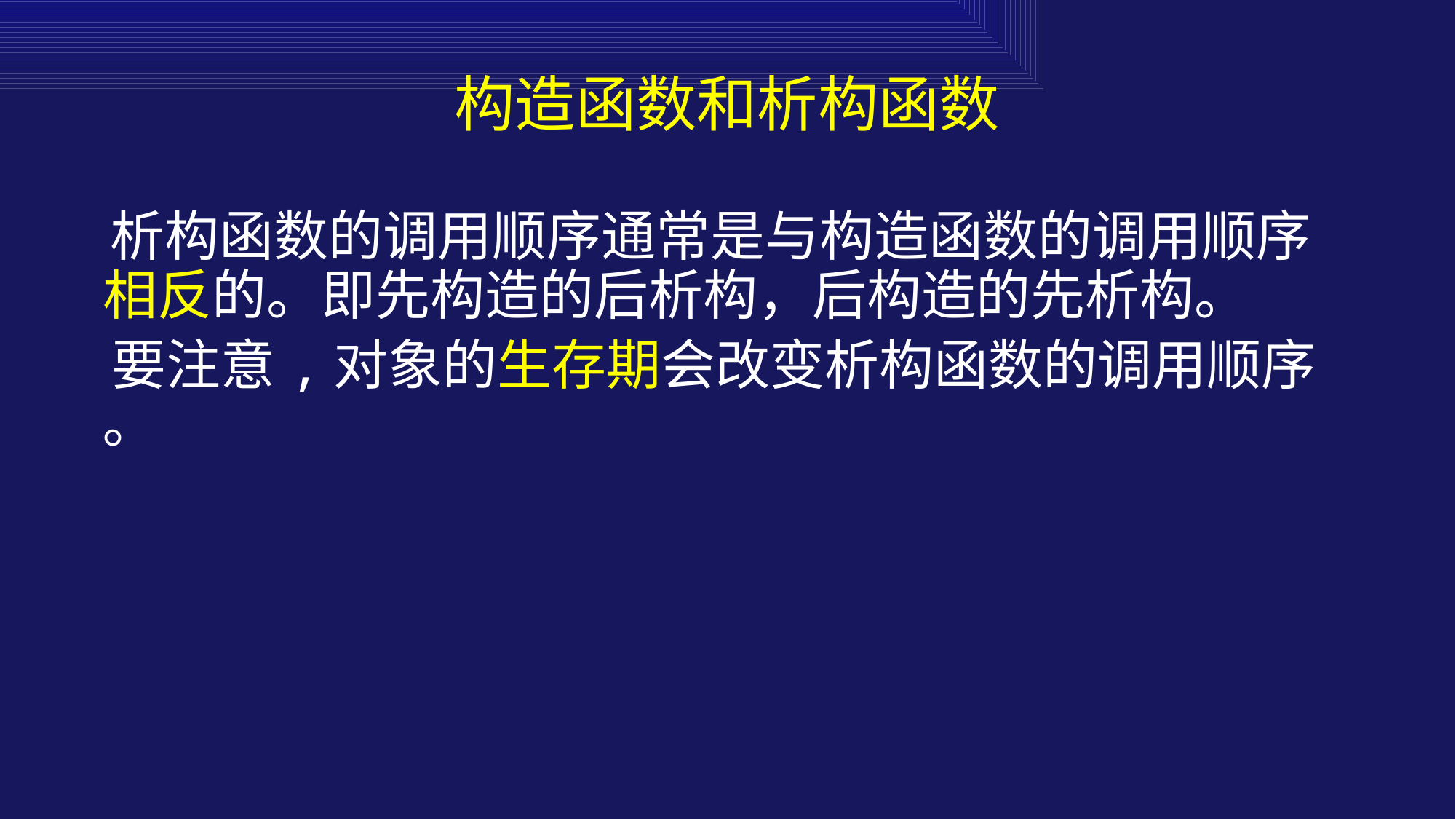

# 构造函数和析构函数
    析构函数的调用顺序通常是与构造函数的调用顺序相反的。即先构造的后析构，后构造的先析构。
   要注意,对象的生存期会改变析构函数的调用顺序｡